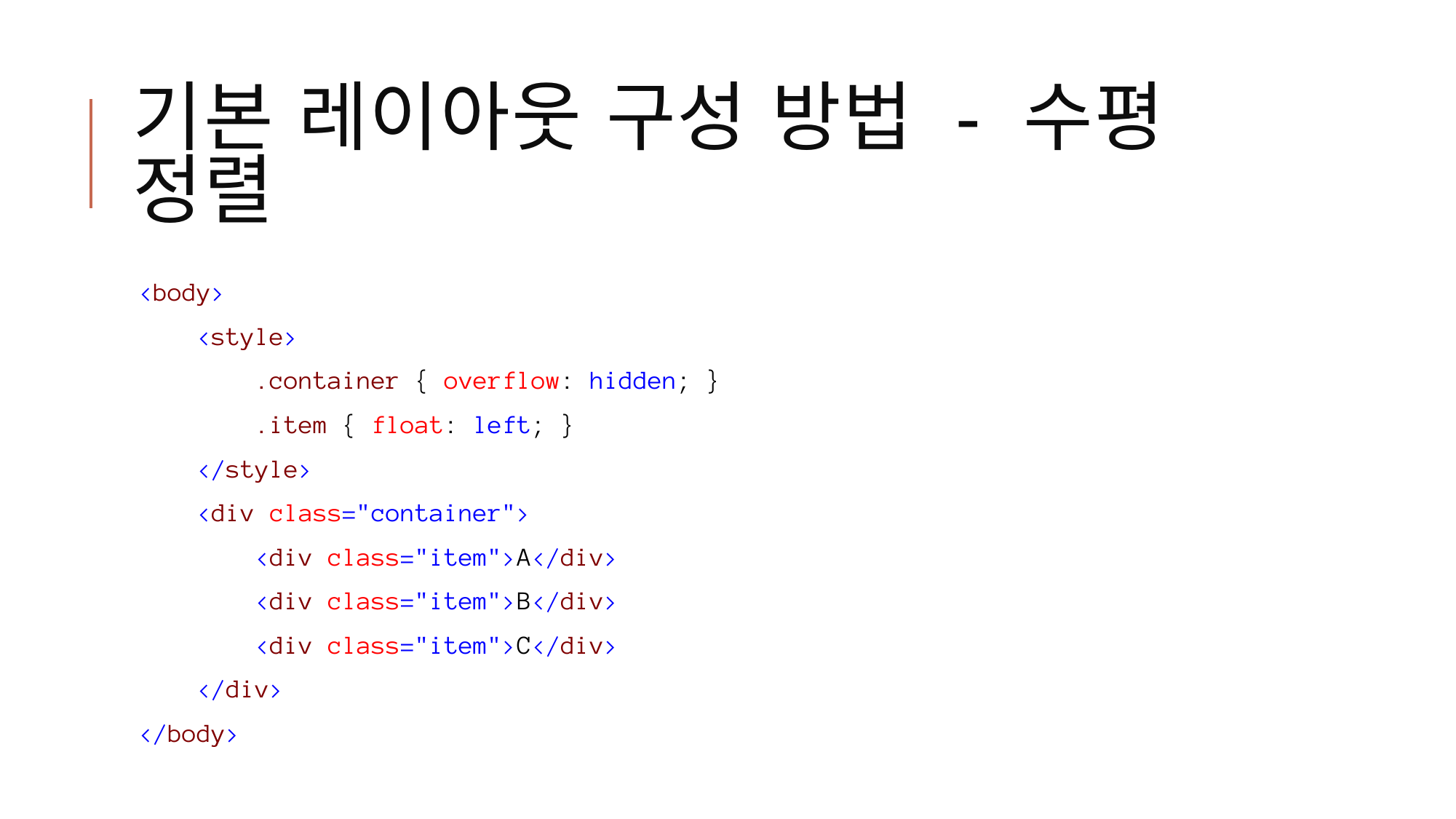

# 기본 레이아웃 구성 방법 - 수평 정렬
<body>
    <style>
        .container { overflow: hidden; }
        .item { float: left; }
    </style>
    <div class="container">
        <div class="item">A</div>
        <div class="item">B</div>
        <div class="item">C</div>
    </div>
</body>